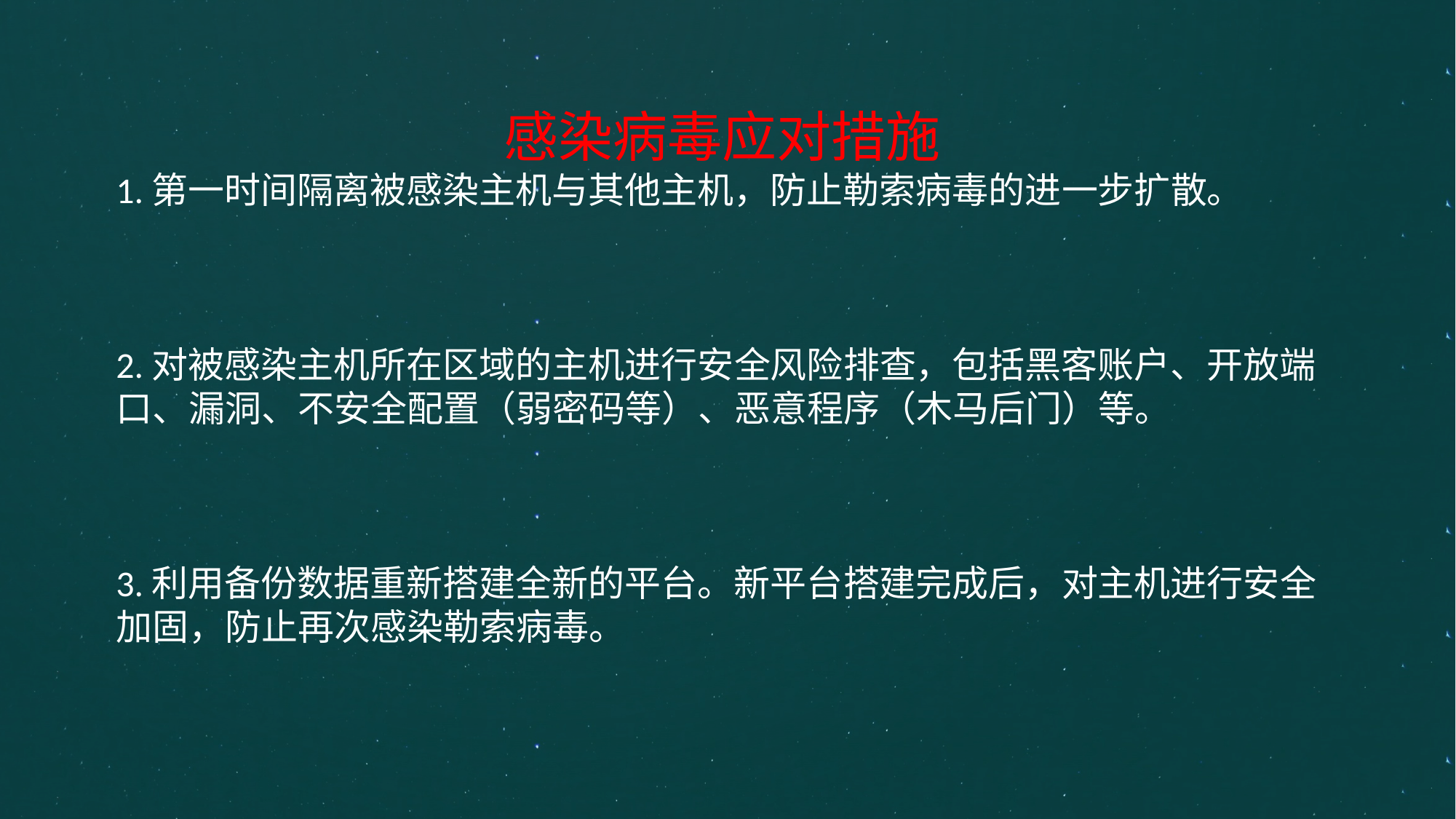

感染病毒应对措施
1.第一时间隔离被感染主机与其他主机，防止勒索病毒的进一步扩散。

2.对被感染主机所在区域的主机进行安全风险排查，包括黑客账户、开放端口、漏洞、不安全配置（弱密码等）、恶意程序（木马后门）等。

3.利用备份数据重新搭建全新的平台。新平台搭建完成后，对主机进行安全加固，防止再次感染勒索病毒。